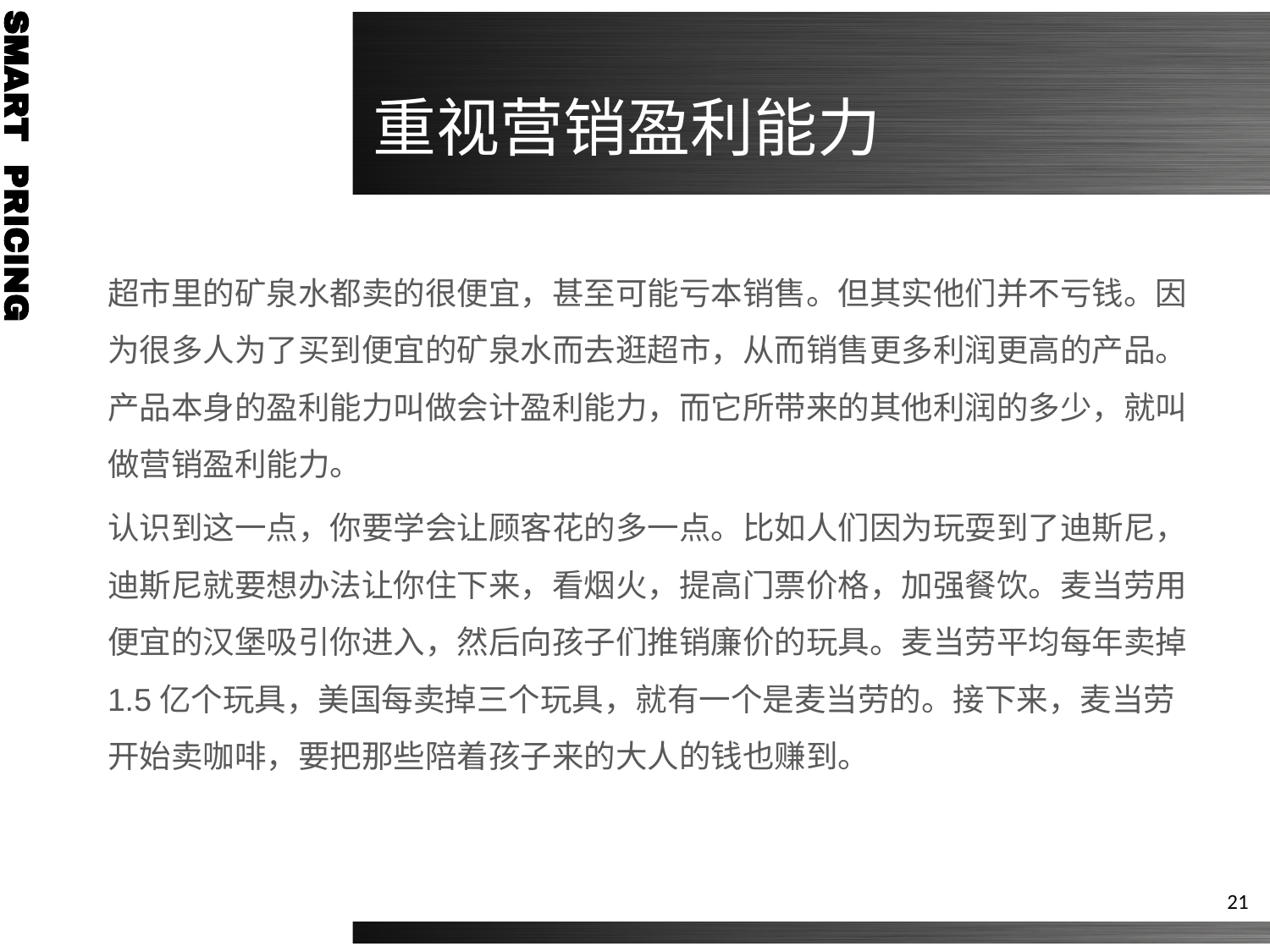

# 重视营销盈利能力
超市里的矿泉水都卖的很便宜，甚至可能亏本销售。但其实他们并不亏钱。因为很多人为了买到便宜的矿泉水而去逛超市，从而销售更多利润更高的产品。产品本身的盈利能力叫做会计盈利能力，而它所带来的其他利润的多少，就叫做营销盈利能力。
认识到这一点，你要学会让顾客花的多一点。比如人们因为玩耍到了迪斯尼，迪斯尼就要想办法让你住下来，看烟火，提高门票价格，加强餐饮。麦当劳用便宜的汉堡吸引你进入，然后向孩子们推销廉价的玩具。麦当劳平均每年卖掉1.5亿个玩具，美国每卖掉三个玩具，就有一个是麦当劳的。接下来，麦当劳开始卖咖啡，要把那些陪着孩子来的大人的钱也赚到。